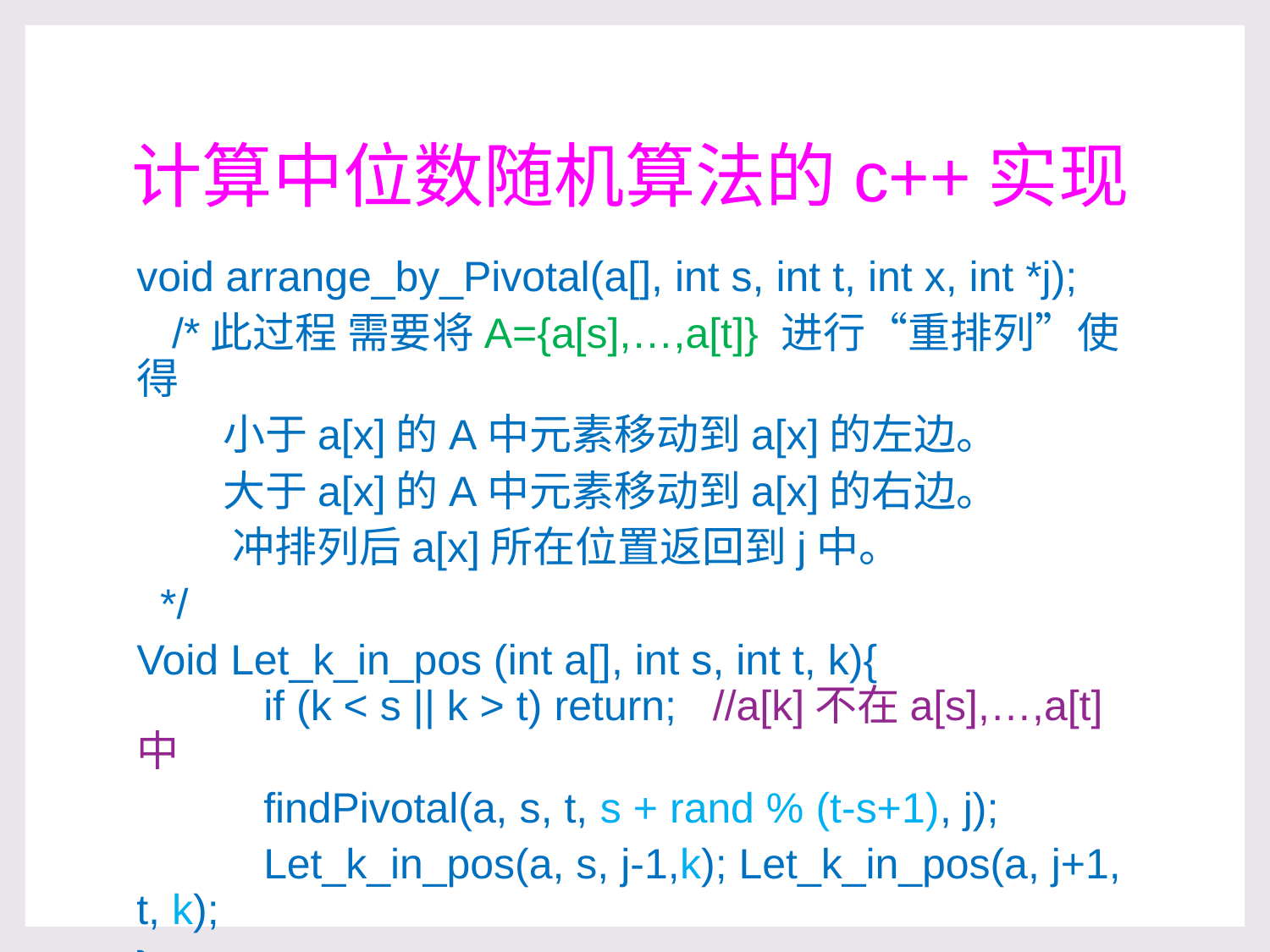

# 计算中位数随机算法的c++实现
void arrange_by_Pivotal(a[], int s, int t, int x, int *j);
   /*此过程 需要将A={a[s],…,a[t]} 进行“重排列”使得
        小于a[x]的A中元素移动到a[x]的左边。
        大于a[x]的A中元素移动到a[x]的右边。
         冲排列后a[x]所在位置返回到j中。
  */
Void Let_k_in_pos (int a[], int s, int t, k){
	if (k < s || k > t) return;   //a[k]不在a[s],…,a[t]中
	findPivotal(a, s, t, s + rand % (t-s+1), j);
	Let_k_in_pos(a, s, j-1,k); Let_k_in_pos(a, j+1, t, k);
}
调用Let_k_inposition(a, 1, n, (n+1)/2);